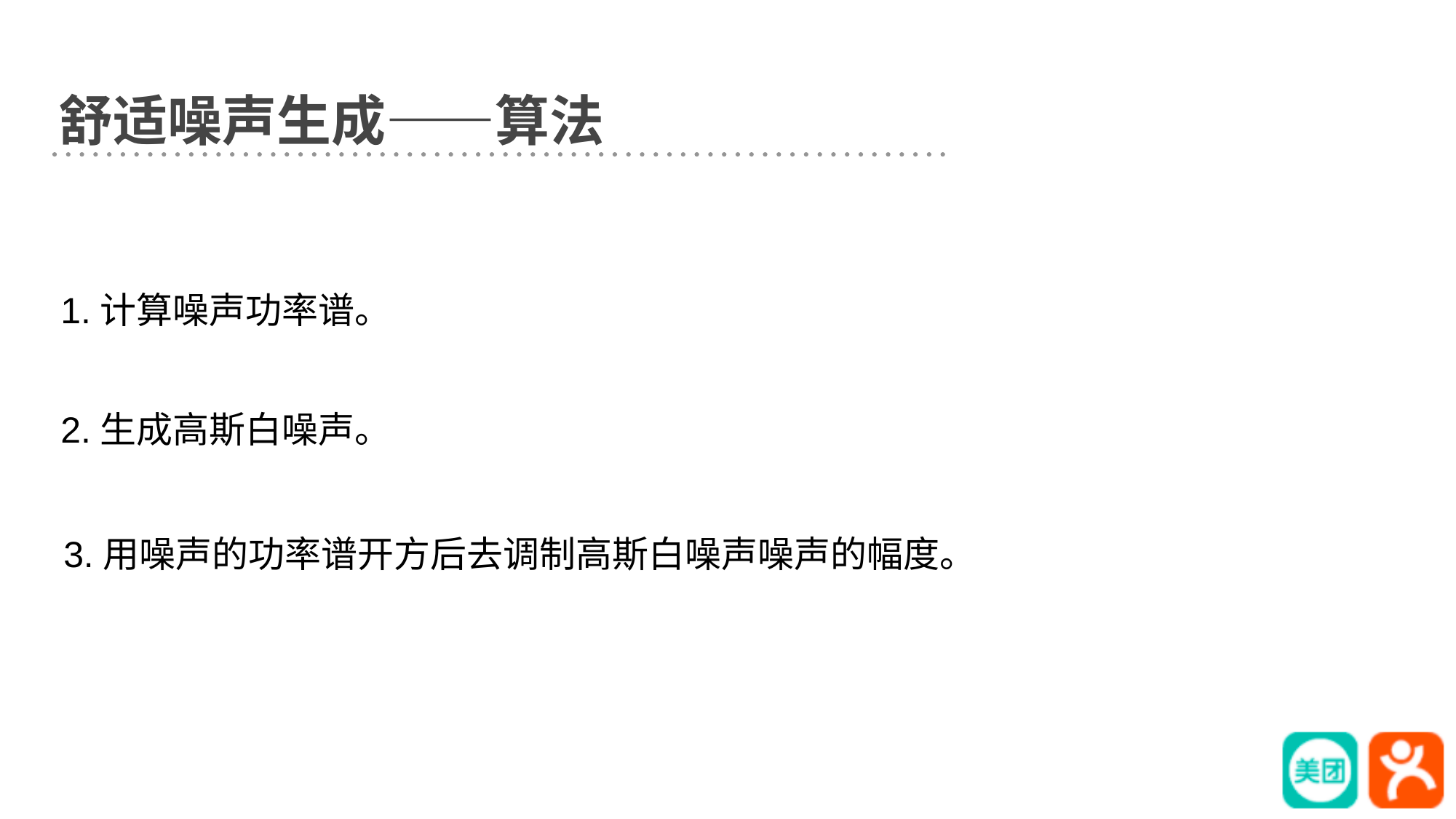

舒适噪声生成——算法

1.计算噪声功率谱。
2.生成高斯白噪声。
3.用噪声的功率谱开方后去调制高斯白噪声噪声的幅度。